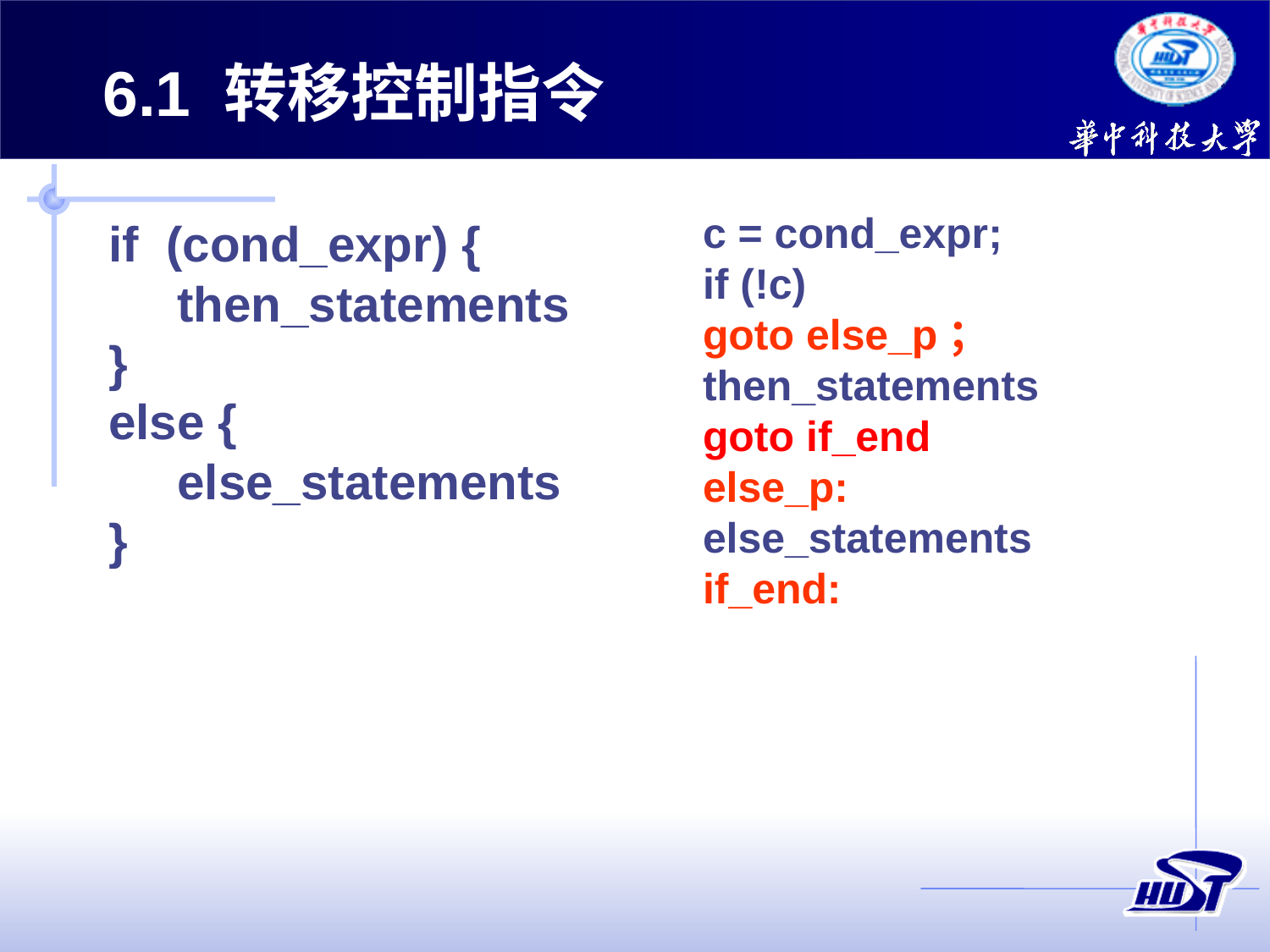

6.1 转移控制指令

c = cond_expr;
if (!c)
goto else_p；
then_statements
goto if_end
else_p:
else_statements
if_end:

if  (cond_expr) {
     then_statements
}
else {
     else_statements
}